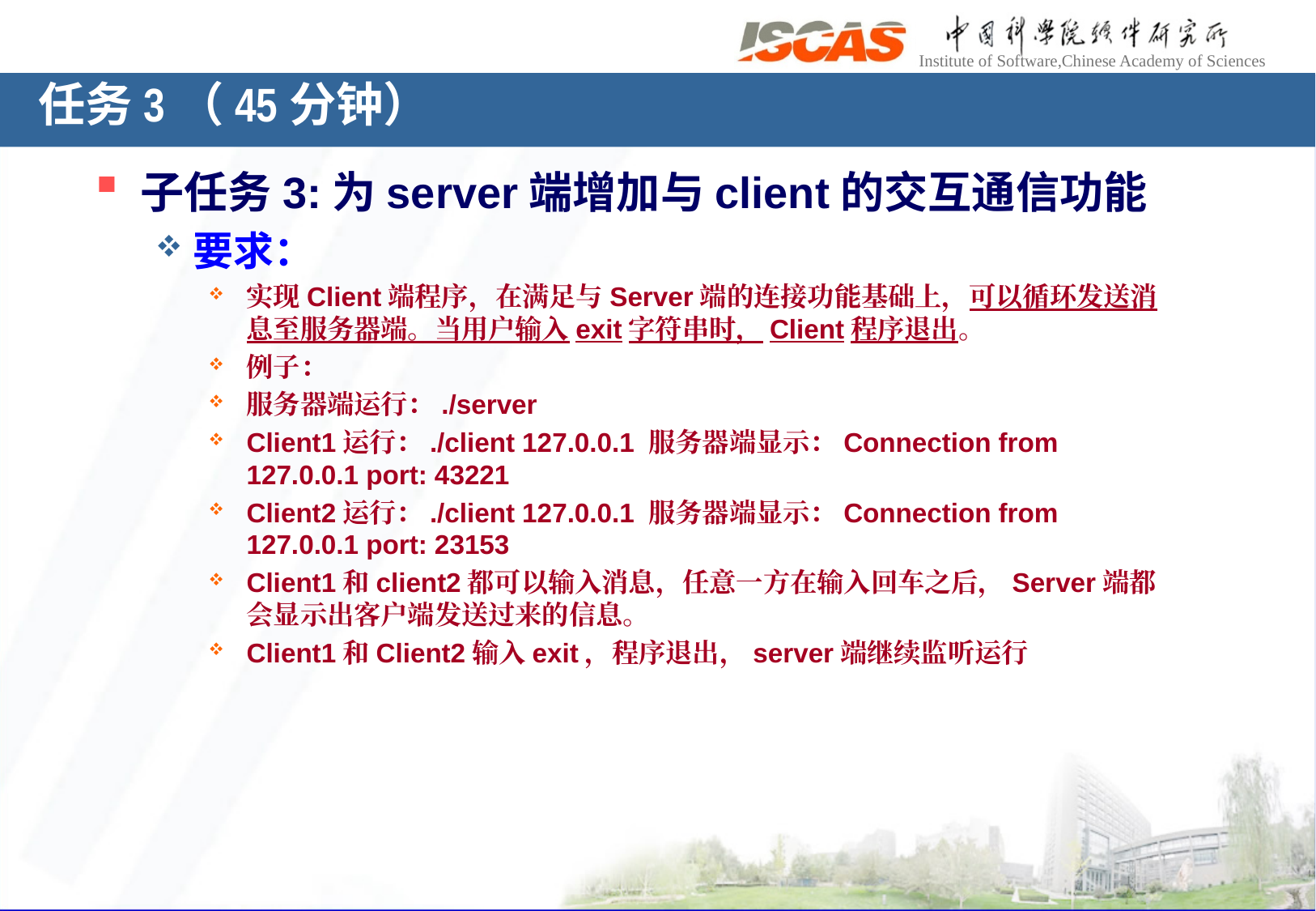

任务3（45分钟）
子任务3:为server端增加与client的交互通信功能
要求：
实现Client端程序，在满足与Server端的连接功能基础上，可以循环发送消息至服务器端。当用户输入exit字符串时，Client程序退出。
例子：
服务器端运行：./server
Client1运行：./client 127.0.0.1 服务器端显示：Connection from 127.0.0.1 port: 43221
Client2运行：./client 127.0.0.1 服务器端显示：Connection from 127.0.0.1 port: 23153
Client1和client2都可以输入消息，任意一方在输入回车之后，Server端都会显示出客户端发送过来的信息。
Client1和Client2输入exit，程序退出，server端继续监听运行